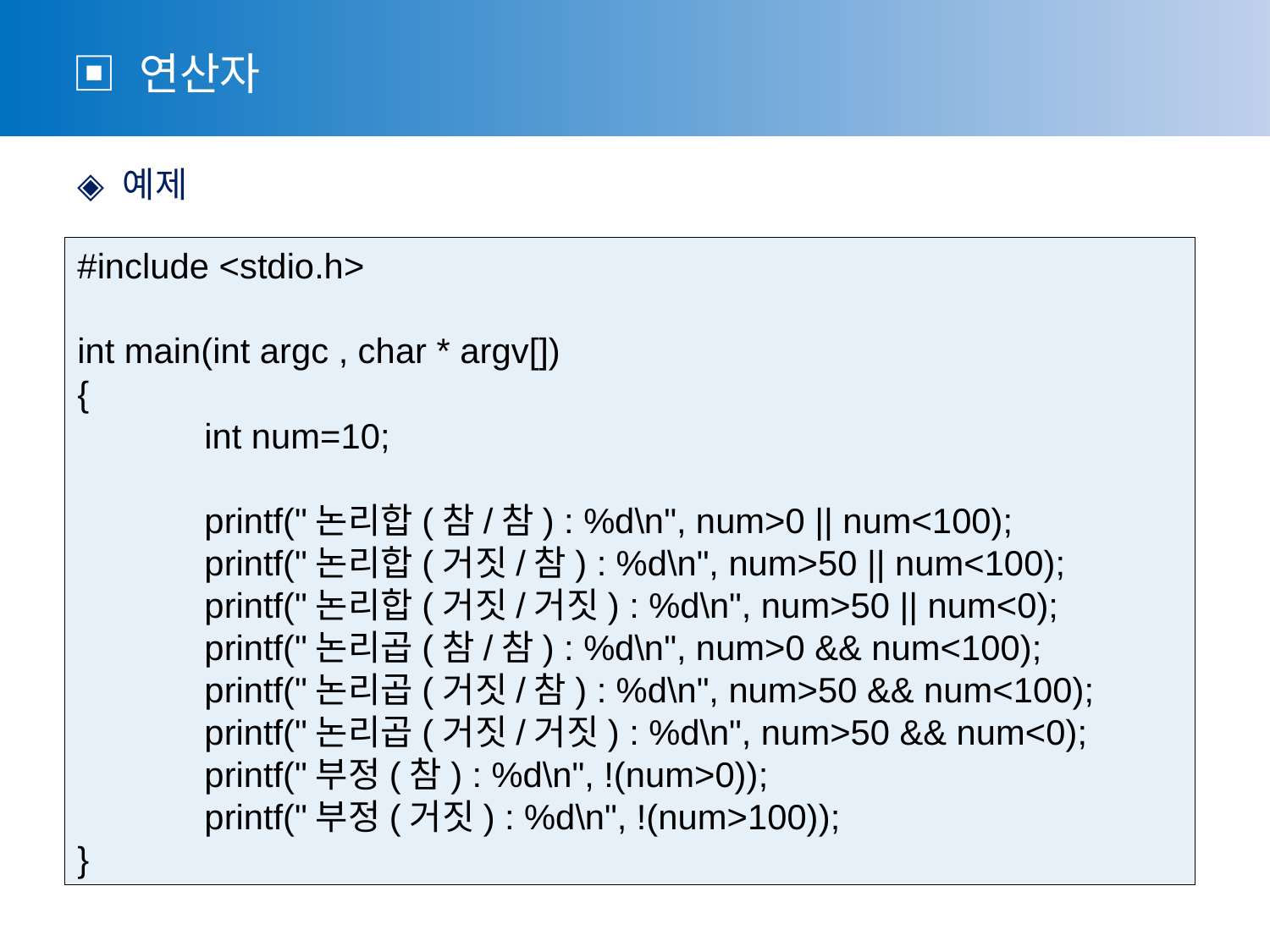

▣ 연산자
 ◈ 예제
#include <stdio.h>

int main(int argc , char * argv[])
{
	int num=10;

	printf("논리합(참/참) : %d\n", num>0 || num<100);
	printf("논리합(거짓/참) : %d\n", num>50 || num<100);
	printf("논리합(거짓/거짓) : %d\n", num>50 || num<0);
	printf("논리곱(참/참) : %d\n", num>0 && num<100);
	printf("논리곱(거짓/참) : %d\n", num>50 && num<100);
	printf("논리곱(거짓/거짓) : %d\n", num>50 && num<0);
	printf("부정(참) : %d\n", !(num>0));
	printf("부정(거짓) : %d\n", !(num>100));
}